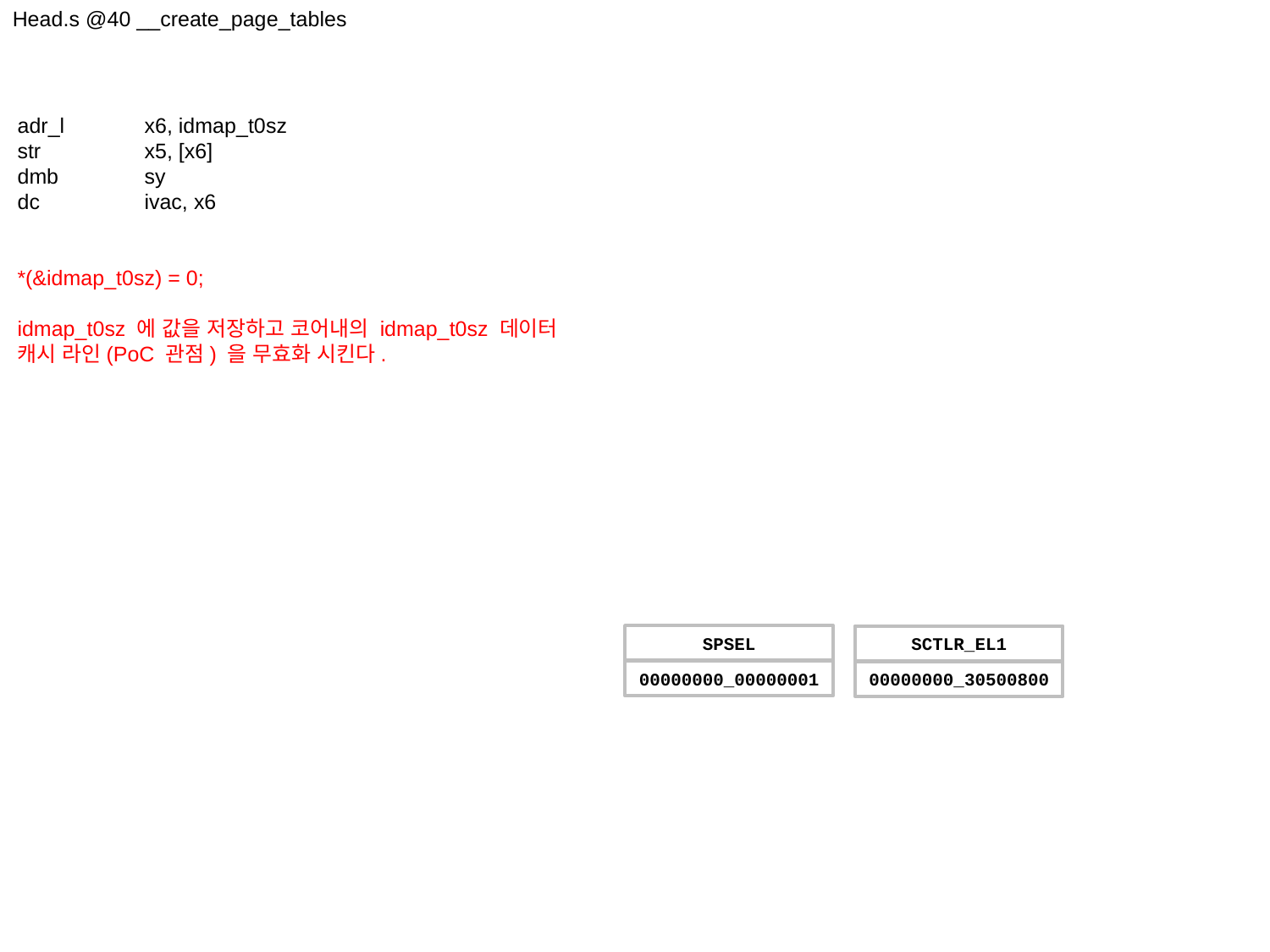

Head.s @40 __create_page_tables
adr_l	x6, idmap_t0sz
str	x5, [x6]
dmb	sy
dc	ivac, x6

*(&idmap_t0sz) = 0;

idmap_t0sz 에 값을 저장하고 코어내의 idmap_t0sz 데이터 캐시 라인(PoC 관점) 을 무효화 시킨다.

SPSEL
00000000_00000001
SCTLR_EL1
00000000_30500800